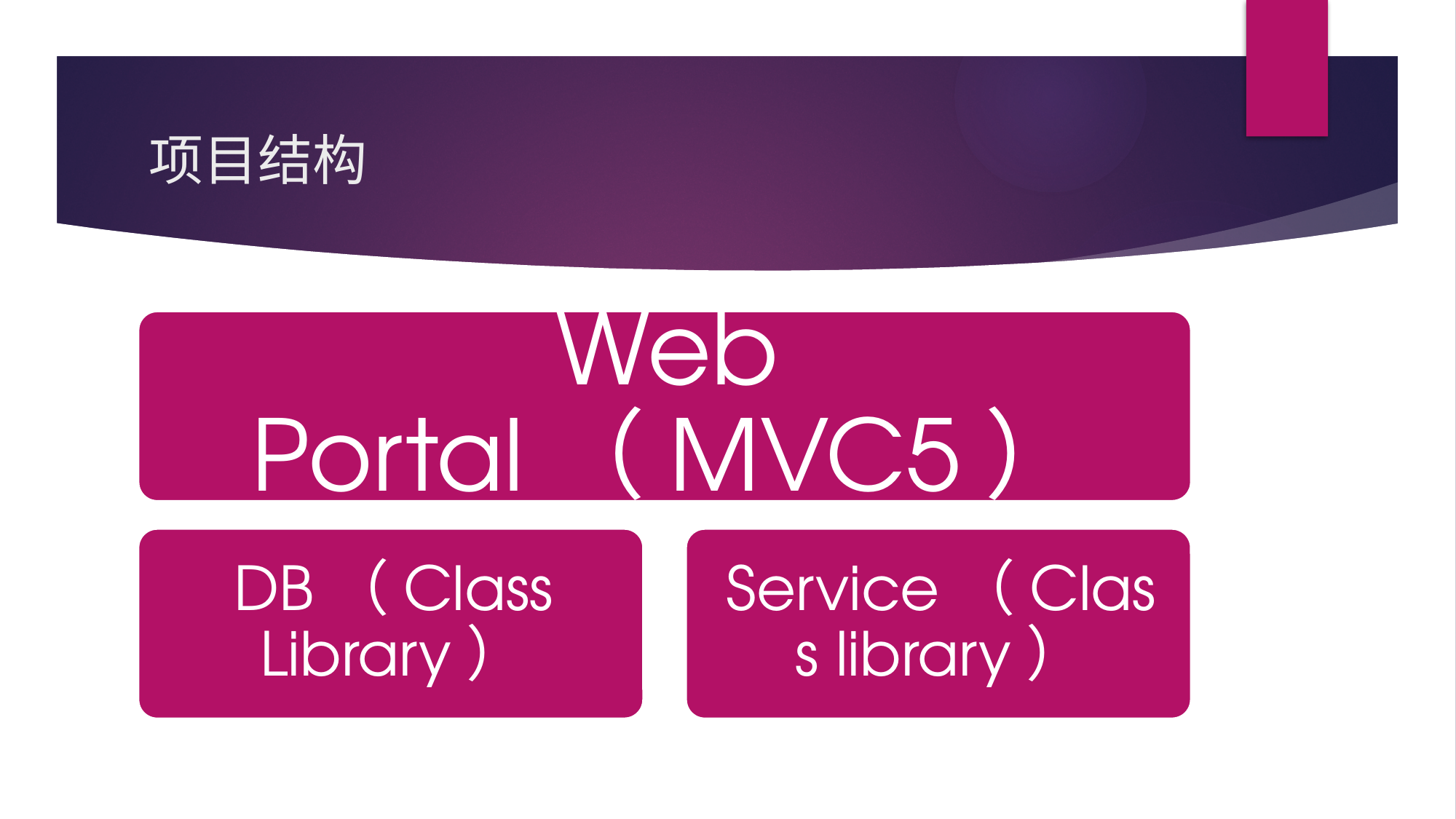

# 项目结构
Web Portal（MVC5）
DB（Class Library）
Service（Class library）